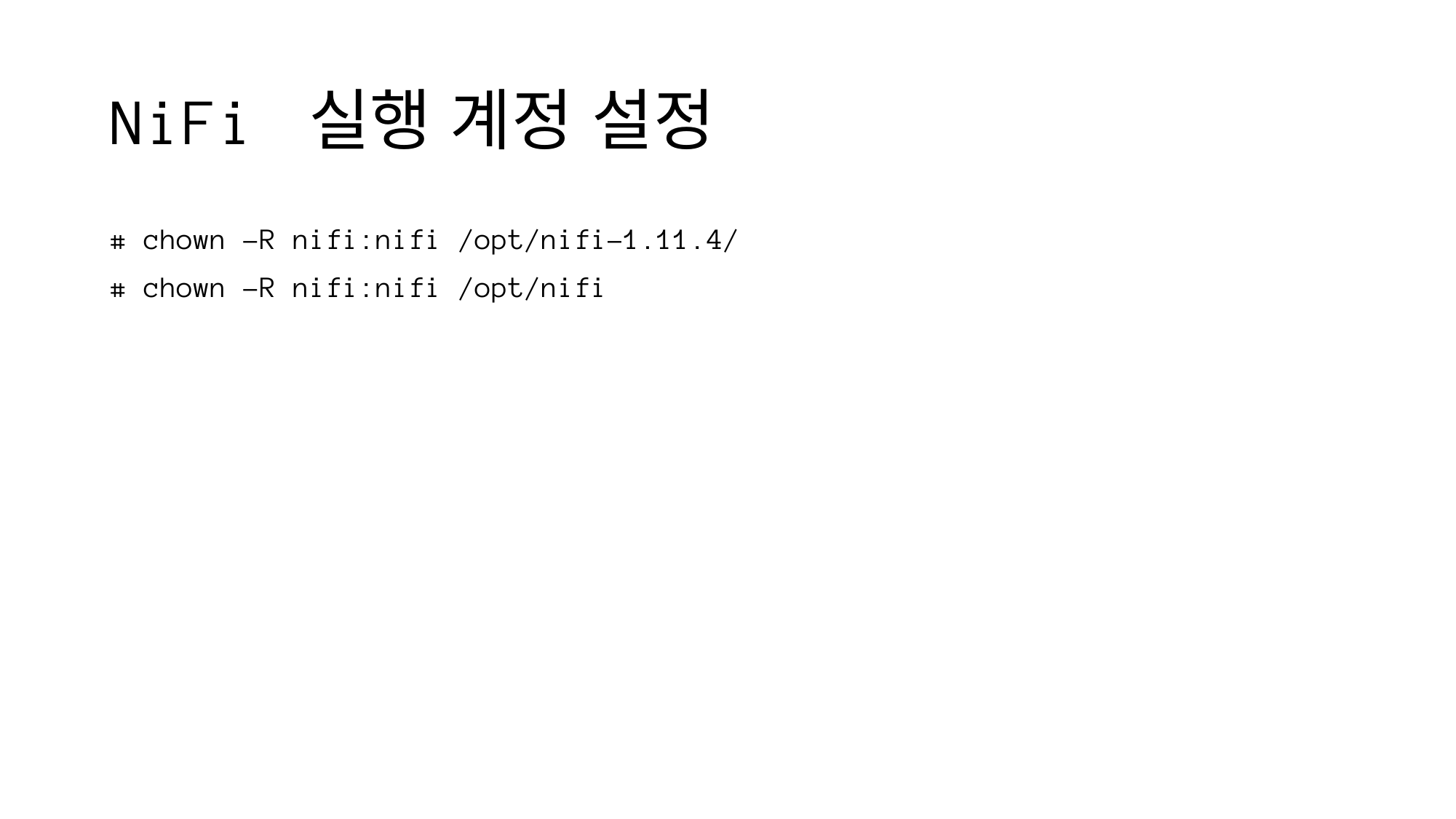

# NiFi 실행 계정 설정
# chown -R nifi:nifi /opt/nifi-1.11.4/
# chown -R nifi:nifi /opt/nifi